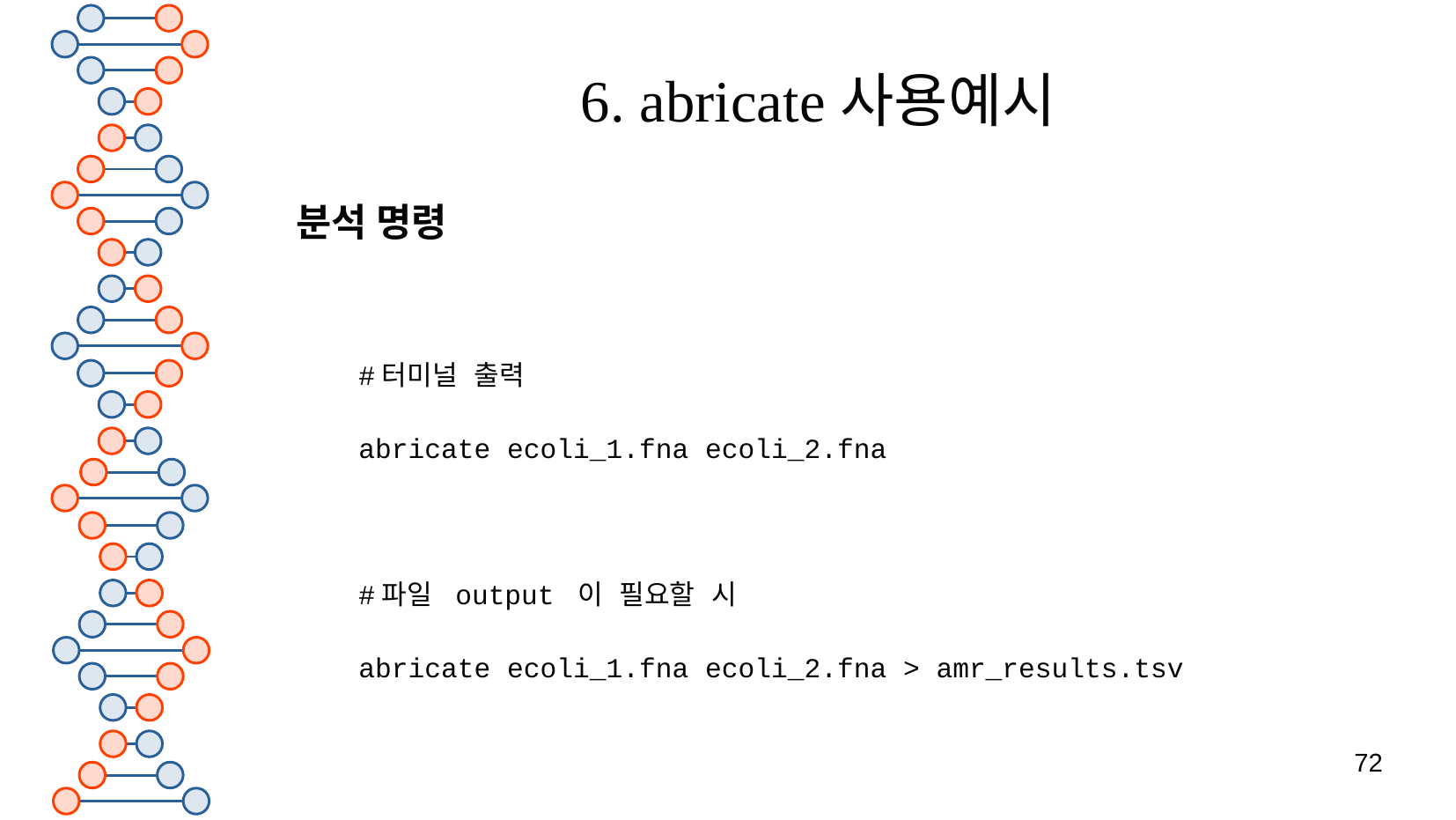

# 6. abricate사용예시
분석 명령

#터미널 출력
abricate ecoli_1.fna ecoli_2.fna

#파일 output 이 필요할 시
abricate ecoli_1.fna ecoli_2.fna > amr_results.tsv

72